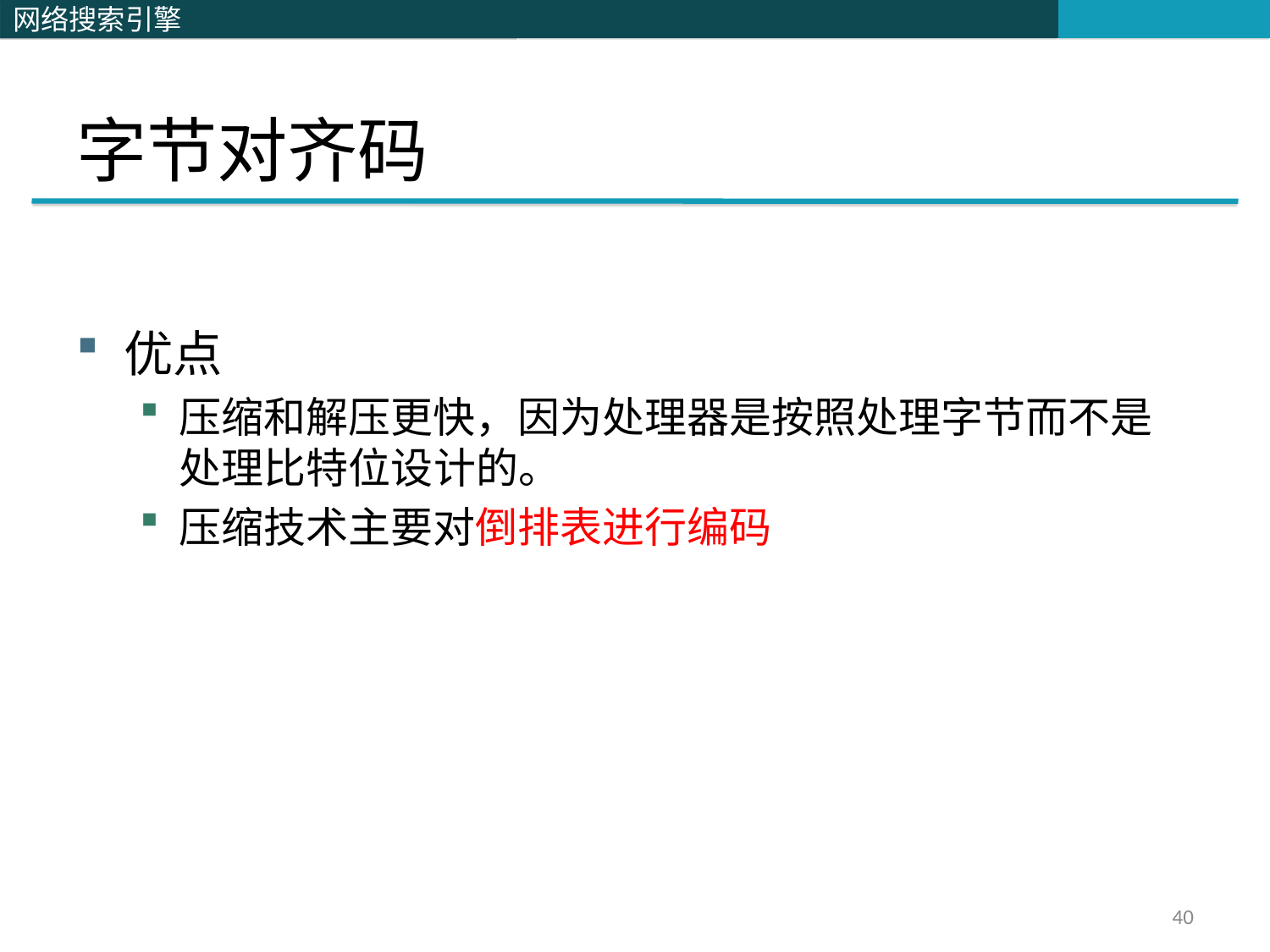

# 字节对齐码
优点
压缩和解压更快，因为处理器是按照处理字节而不是处理比特位设计的。
压缩技术主要对倒排表进行编码
40